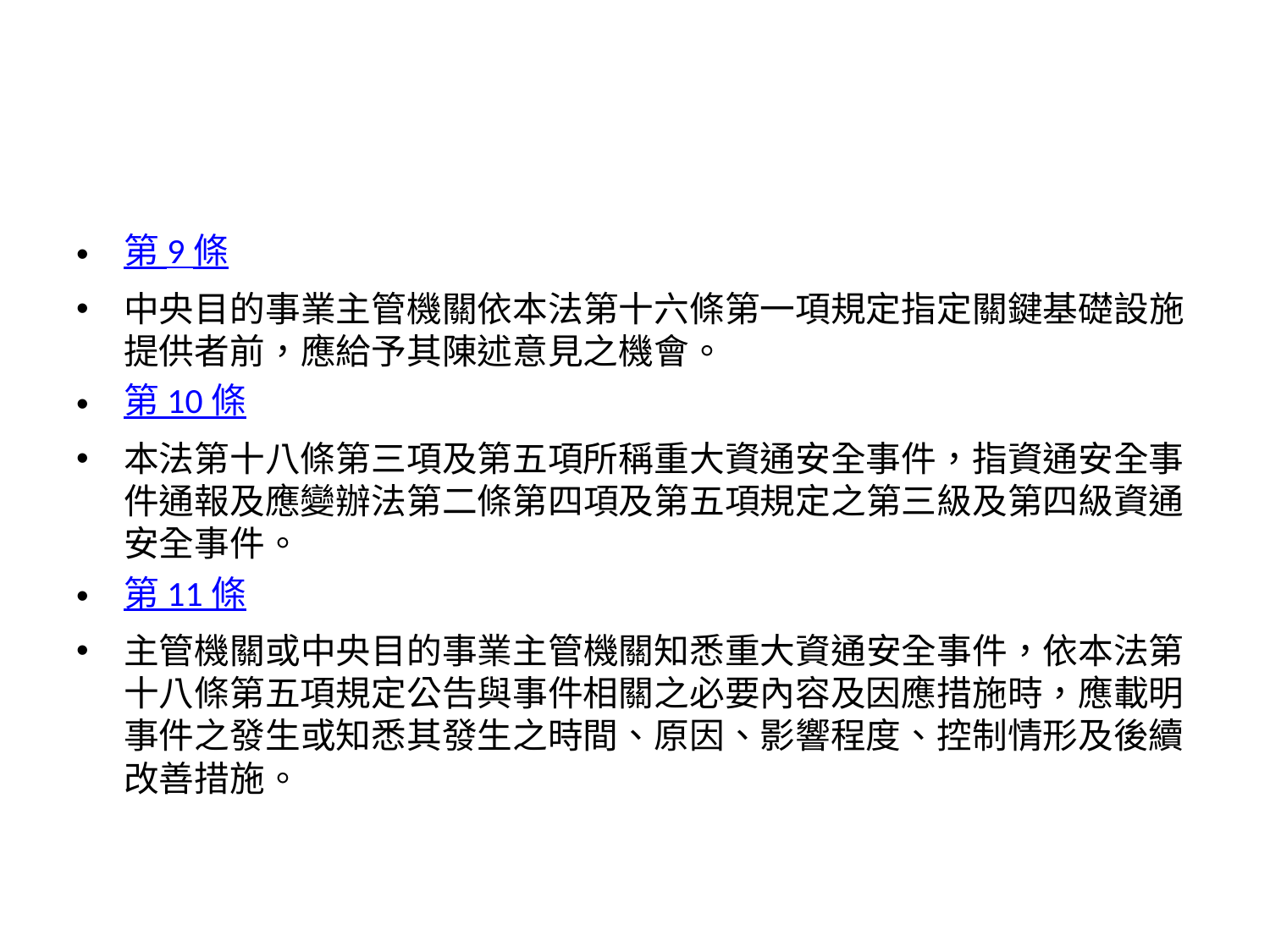

#
第 9 條
中央目的事業主管機關依本法第十六條第一項規定指定關鍵基礎設施提供者前，應給予其陳述意見之機會。
第 10 條
本法第十八條第三項及第五項所稱重大資通安全事件，指資通安全事件通報及應變辦法第二條第四項及第五項規定之第三級及第四級資通安全事件。
第 11 條
主管機關或中央目的事業主管機關知悉重大資通安全事件，依本法第十八條第五項規定公告與事件相關之必要內容及因應措施時，應載明事件之發生或知悉其發生之時間、原因、影響程度、控制情形及後續改善措施。